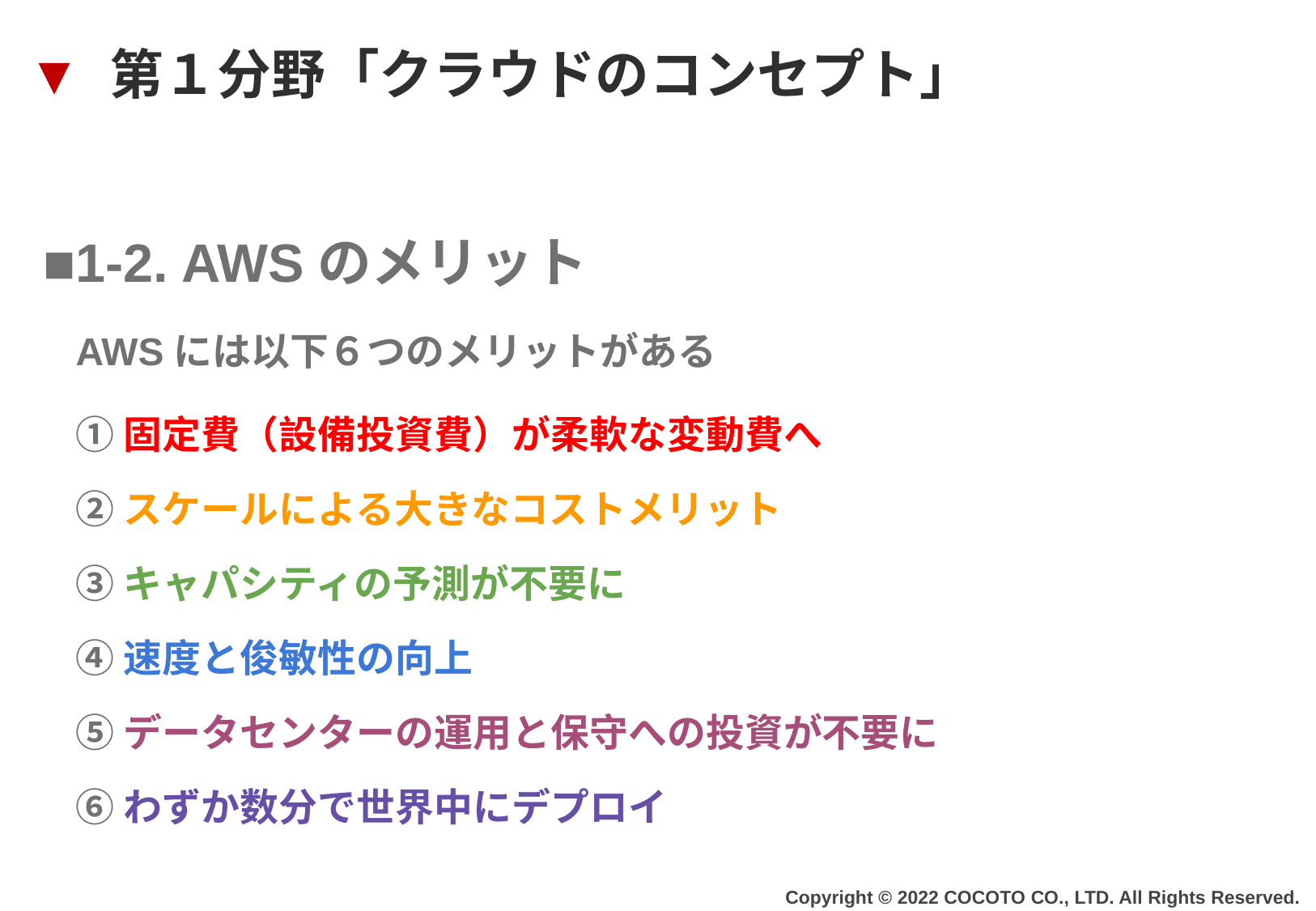

▼ 第１分野「クラウドのコンセプト」
■1-2. AWSのメリット
AWSには以下６つのメリットがある

①固定費（設備投資費）が柔軟な変動費へ

②スケールによる大きなコストメリット

③キャパシティの予測が不要に

④速度と俊敏性の向上

⑤データセンターの運用と保守への投資が不要に

⑥わずか数分で世界中にデプロイ
Copyright © 2022 COCOTO CO., LTD. All Rights Reserved.